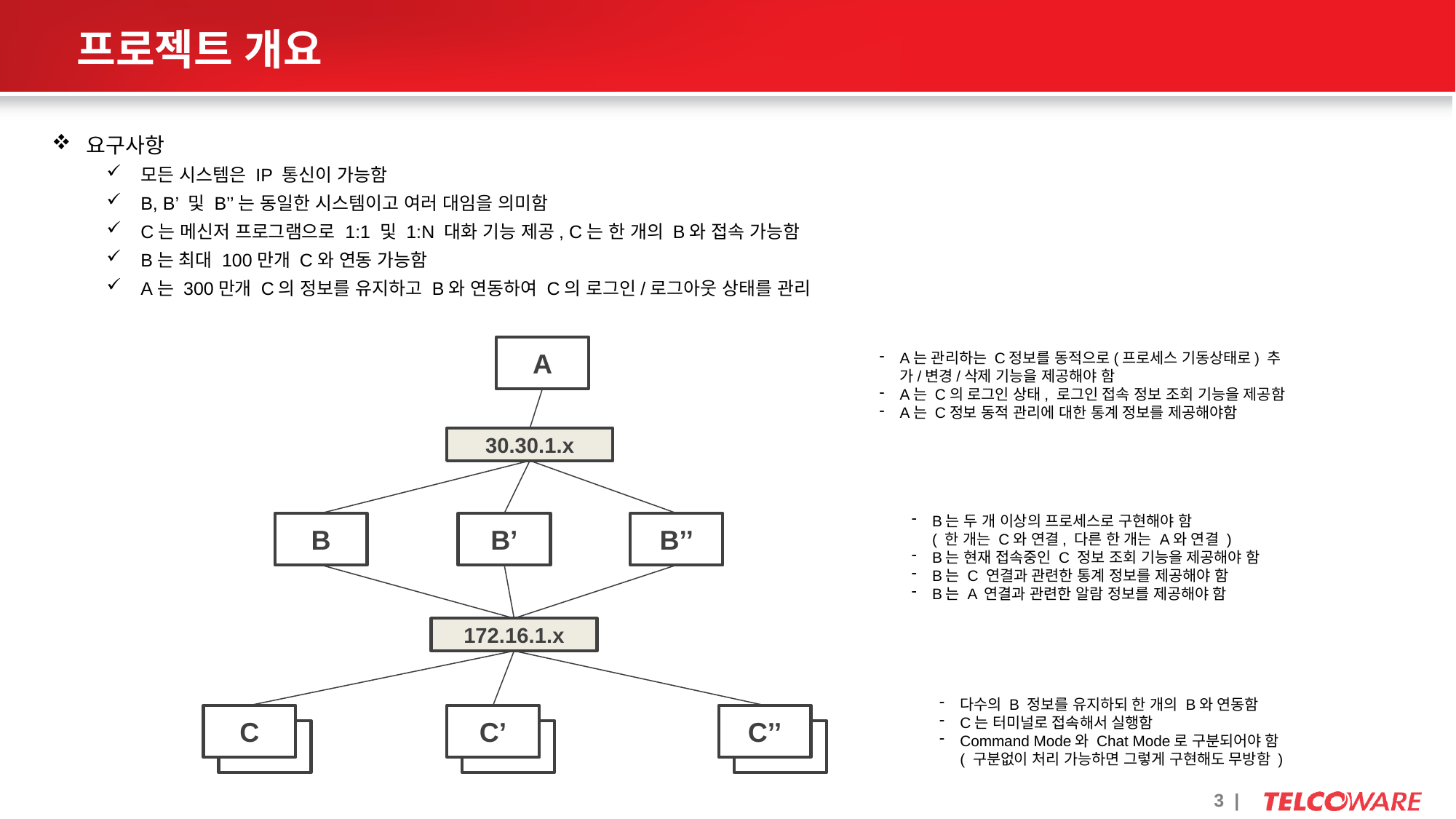

프로젝트 개요
요구사항
모든 시스템은 IP 통신이 가능함
B, B’ 및 B’’는 동일한 시스템이고 여러 대임을 의미함
C는 메신저 프로그램으로 1:1 및 1:N 대화 기능 제공, C는 한 개의 B와 접속 가능함
B는 최대 100만개 C와 연동 가능함
A는 300만개 C의 정보를 유지하고 B와 연동하여 C의 로그인/로그아웃 상태를 관리
A
A는 관리하는 C정보를 동적으로(프로세스 기동상태로) 추가/변경/삭제 기능을 제공해야 함
A는 C의 로그인 상태, 로그인 접속 정보 조회 기능을 제공함
A는 C정보 동적 관리에 대한 통계 정보를 제공해야함
30.30.1.x
B는 두 개 이상의 프로세스로 구현해야 함
( 한 개는 C와 연결, 다른 한 개는 A와 연결 )
B는 현재 접속중인 C 정보 조회 기능을 제공해야 함
B는 C 연결과 관련한 통계 정보를 제공해야 함
B는 A 연결과 관련한 알람 정보를 제공해야 함
B
B’
B’’
172.16.1.x
다수의 B 정보를 유지하되 한 개의 B와 연동함
C는 터미널로 접속해서 실행함
Command Mode와 Chat Mode로 구분되어야 함
( 구분없이 처리 가능하면 그렇게 구현해도 무방함 )
C
C’
C’’
C
C
C